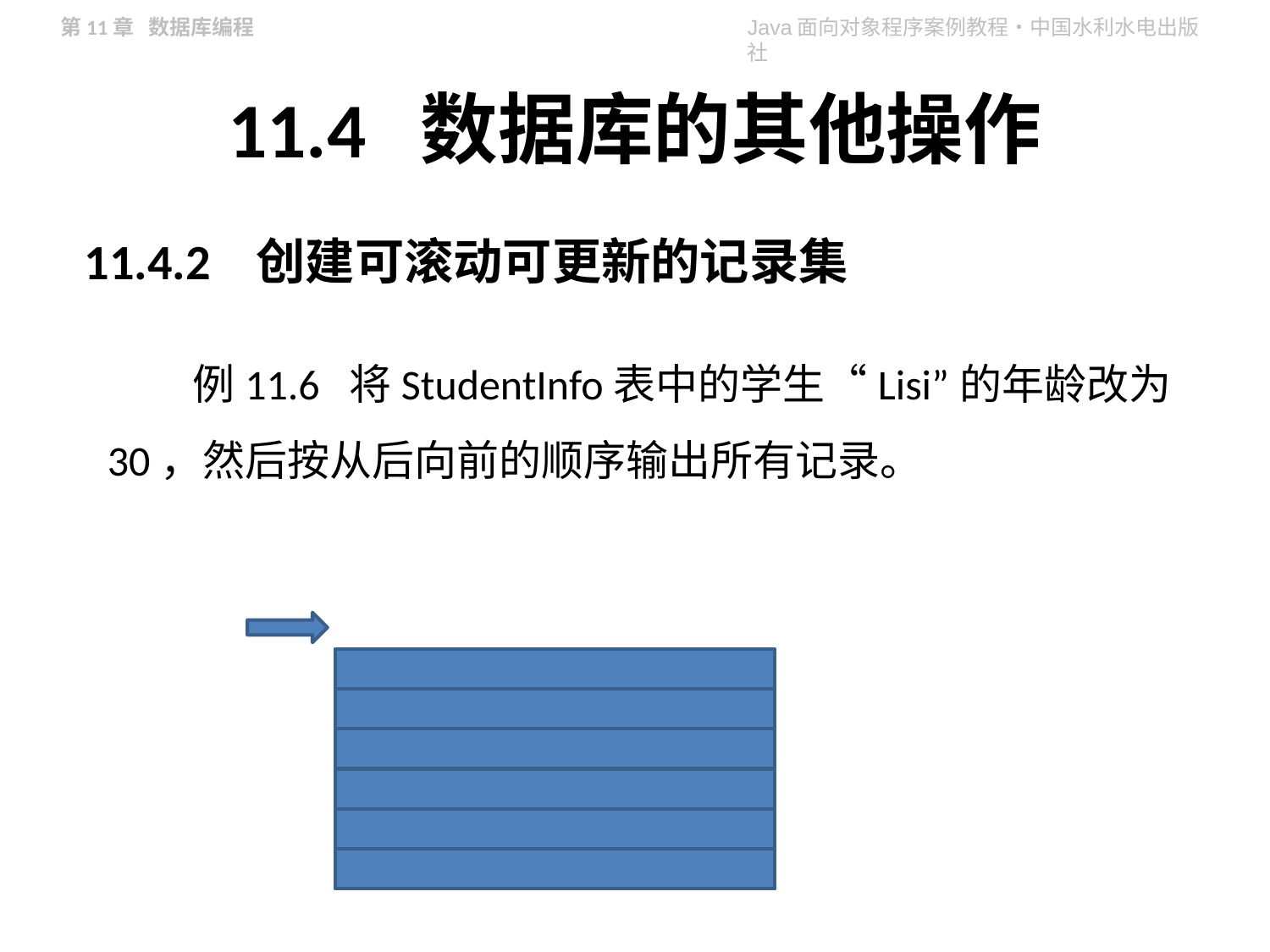

# 11.4  数据库的其他操作
11.4.2   创建可滚动可更新的记录集
例11.6  将StudentInfo表中的学生“Lisi”的年龄改为30，然后按从后向前的顺序输出所有记录。